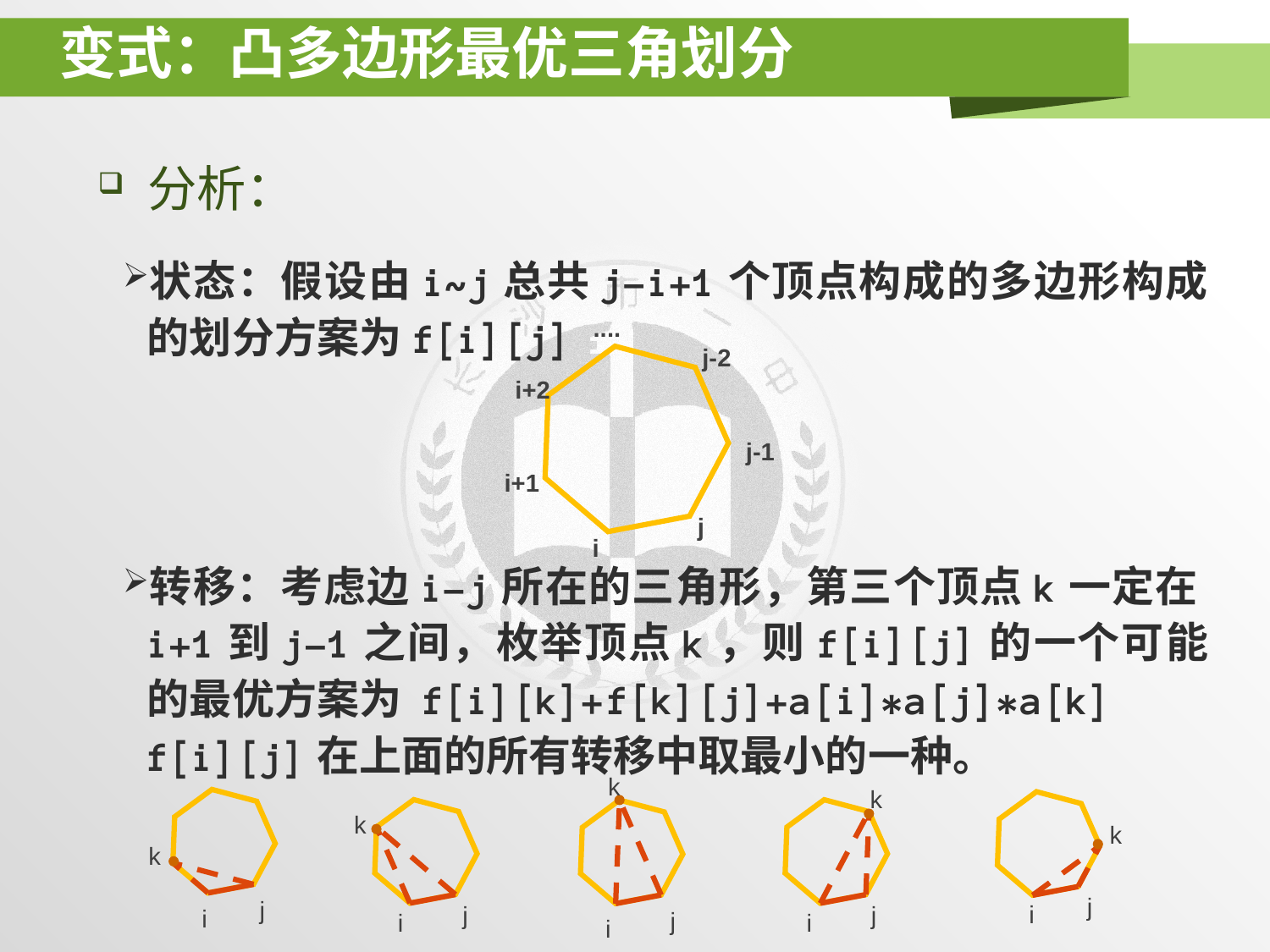

# 变式：凸多边形最优三角划分

分析：
状态：假设由i~j总共j-i+1个顶点构成的多边形构成的划分方案为f[i][j]

转移：考虑边i-j所在的三角形，第三个顶点k一定在i+1到j-1之间，枚举顶点k，则f[i][j]的一个可能的最优方案为 f[i][k]+f[k][j]+a[i]*a[j]*a[k]
 f[i][j]在上面的所有转移中取最小的一种。

....
j-2

i+2
j-1
i+1
j
i
k
k

k

k
k
j
j
i
j
j
i
j
i
i
i